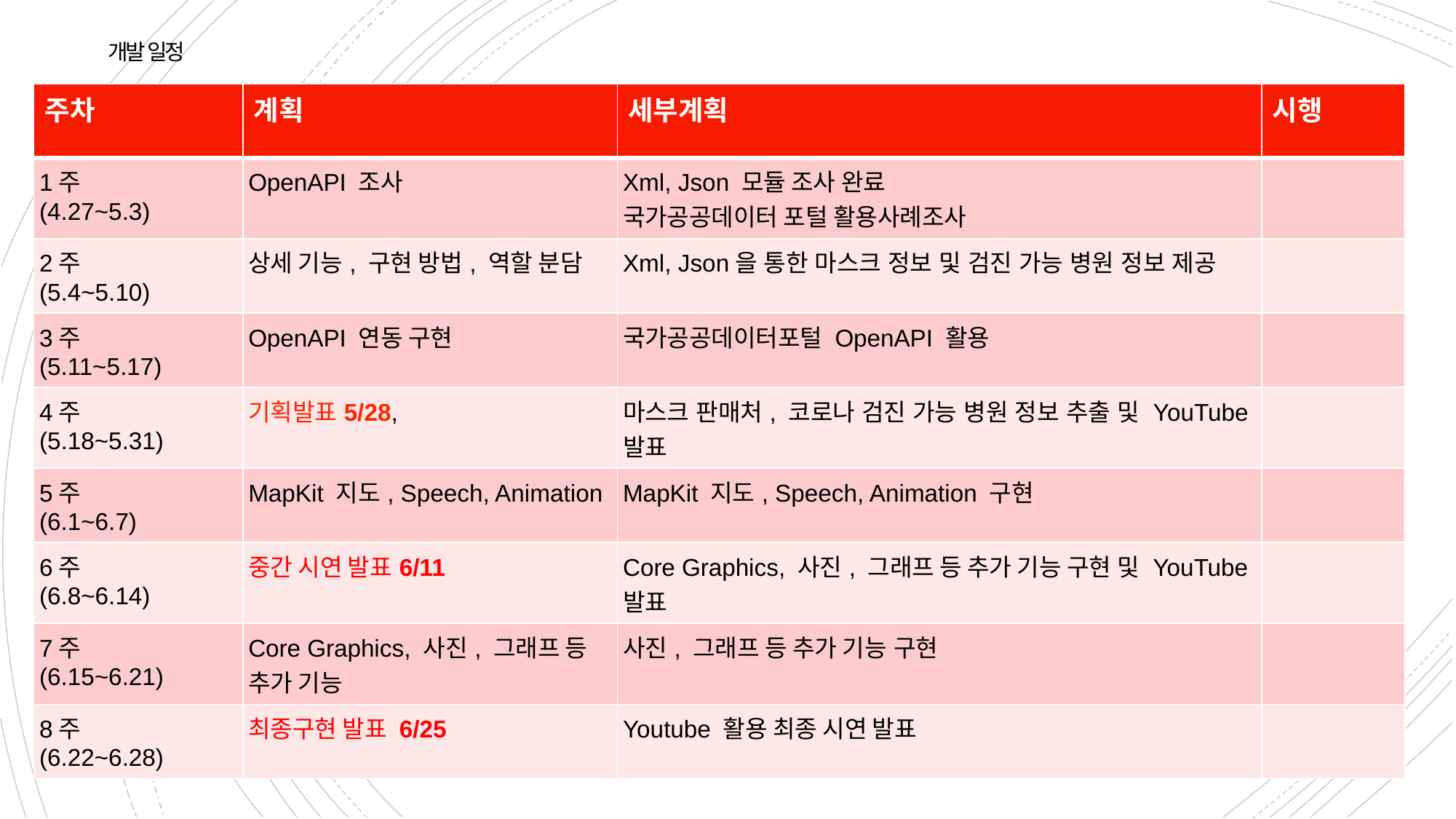

# 개발 일정
| 주차 | 계획 | 세부계획 | 시행 |
| --- | --- | --- | --- |
| 1주 (4.27~5.3) | OpenAPI 조사 | Xml, Json 모듈 조사 완료 국가공공데이터 포털 활용사례조사 |  |
| 2주 (5.4~5.10) | 상세 기능, 구현 방법, 역할 분담 | Xml, Json을 통한 마스크 정보 및 검진 가능 병원 정보 제공 |  |
| 3주 (5.11~5.17) | OpenAPI 연동 구현 | 국가공공데이터포털 OpenAPI 활용 |  |
| 4주 (5.18~5.31) | 기획발표5/28, | 마스크 판매처, 코로나 검진 가능 병원 정보 추출 및 YouTube발표 |  |
| 5주 (6.1~6.7) | MapKit 지도, Speech, Animation | MapKit 지도, Speech, Animation 구현 |  |
| 6주 (6.8~6.14) | 중간 시연 발표6/11 | Core Graphics, 사진, 그래프 등 추가 기능 구현 및 YouTube발표 |  |
| 7주 (6.15~6.21) | Core Graphics, 사진, 그래프 등 추가 기능 | 사진, 그래프 등 추가 기능 구현 |  |
| 8주 (6.22~6.28) | 최종구현 발표 6/25 | Youtube 활용 최종 시연 발표 |  |